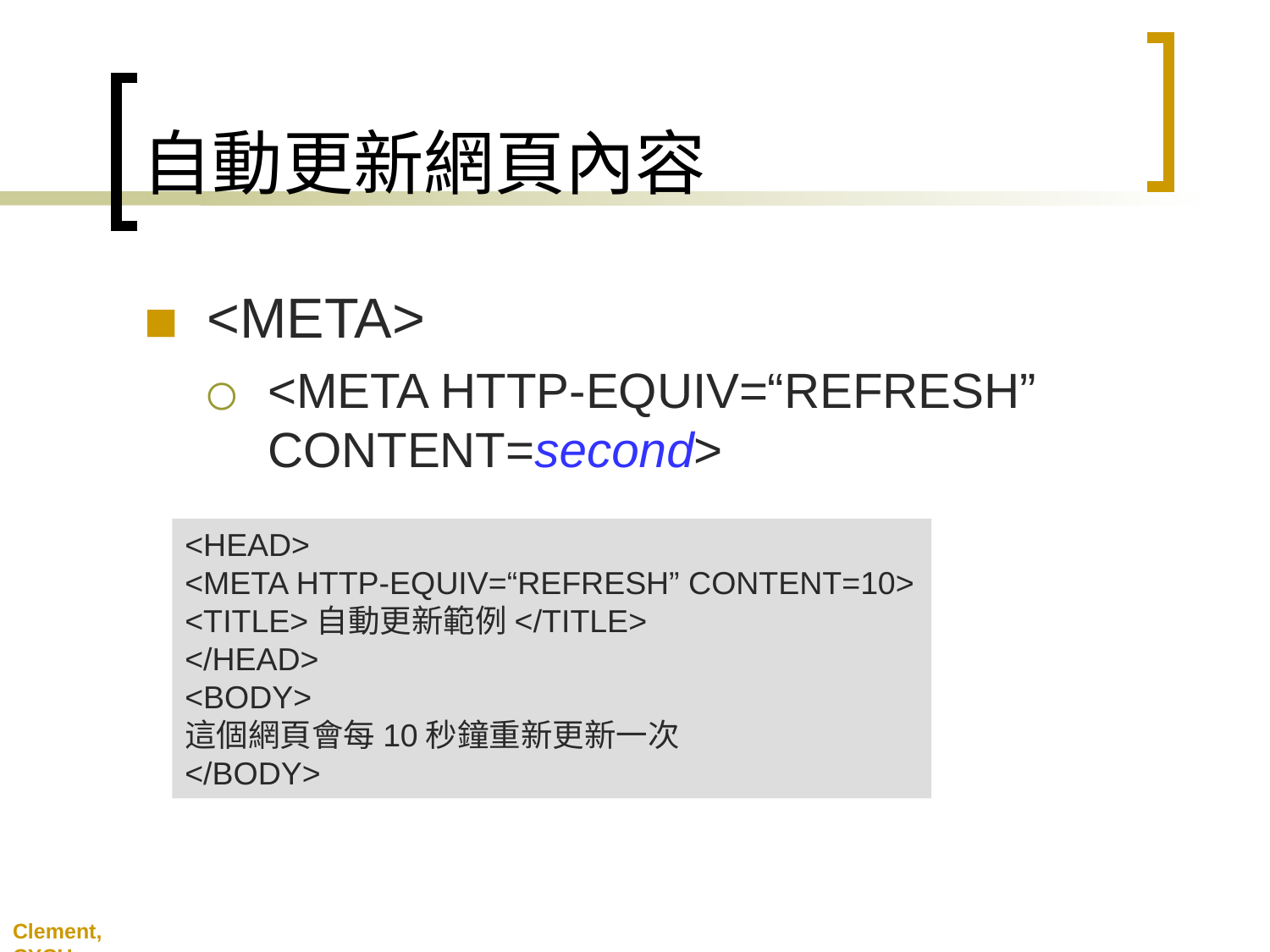

# 自動更新網頁內容
<META>
<META HTTP-EQUIV=“REFRESH” CONTENT=second>
<HEAD>
<META HTTP-EQUIV=“REFRESH” CONTENT=10>
<TITLE>自動更新範例</TITLE>
</HEAD>
<BODY>
這個網頁會每10秒鐘重新更新一次
</BODY>